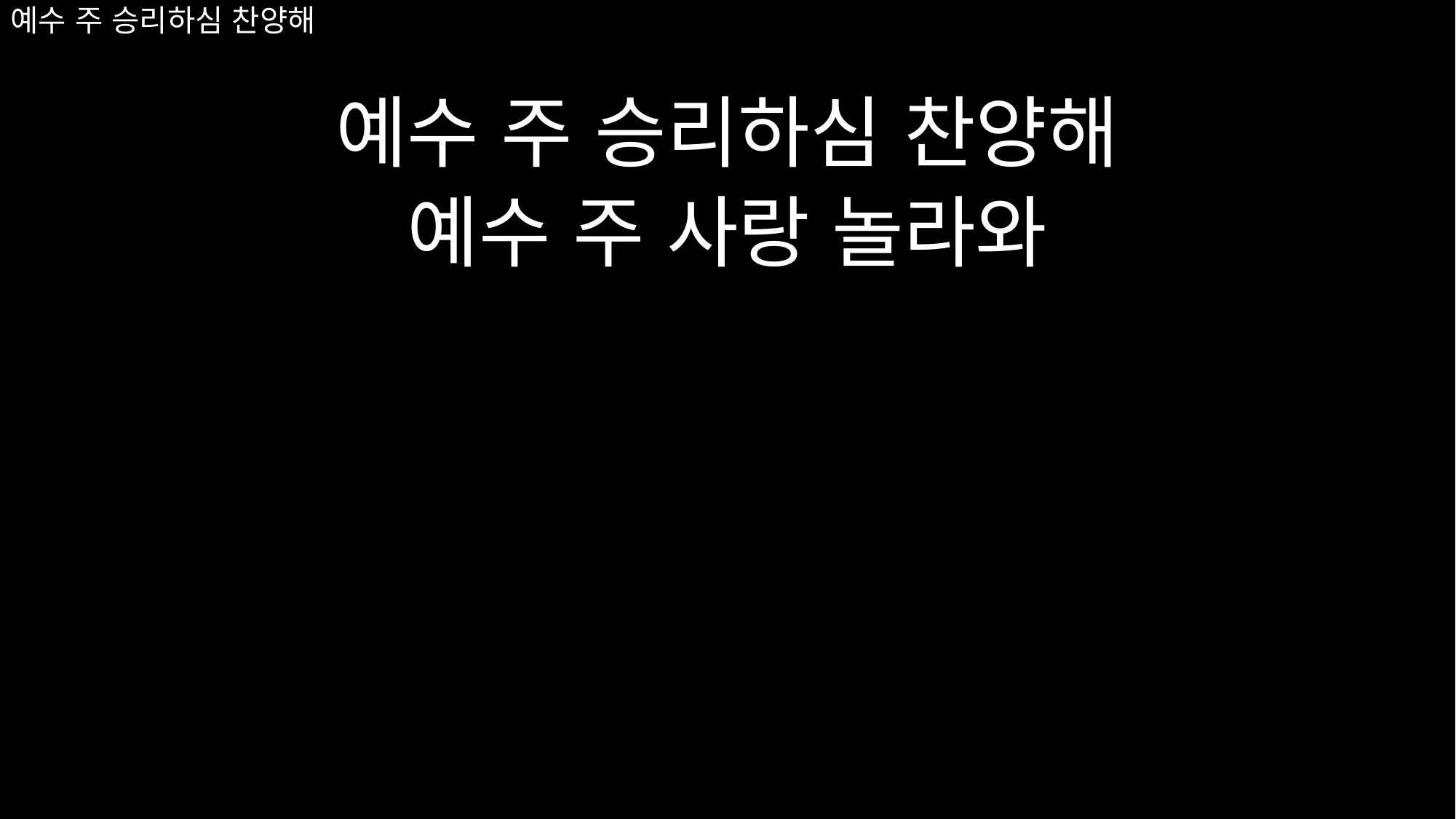

# 예수 주 승리하심 찬양해
예수 주 승리하심 찬양해
예수 주 사랑 놀라와